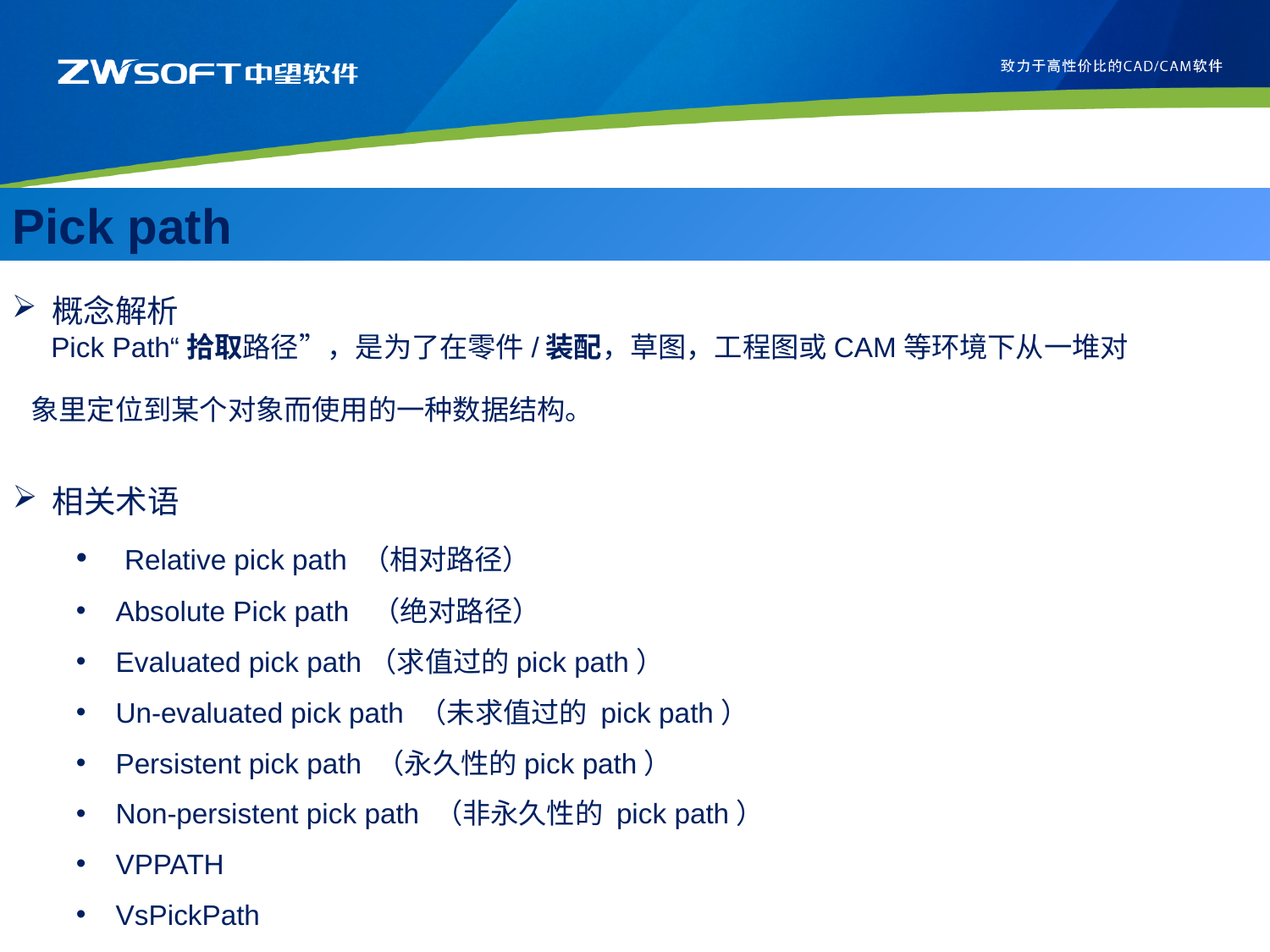

Pick path
概念解析
     Pick Path“拾取路径”，是为了在零件/装配，草图，工程图或CAM等环境下从一堆对       象里定位到某个对象而使用的一种数据结构。念解析
相关术语
 Relative pick path （相对路径）
Absolute Pick path  （绝对路径）
Evaluated pick path（求值过的pick path）
Un-evaluated pick path （未求值过的 pick path）
Persistent pick path （永久性的pick path）
Non-persistent pick path （非永久性的 pick path）
VPPATH
VsPickPath